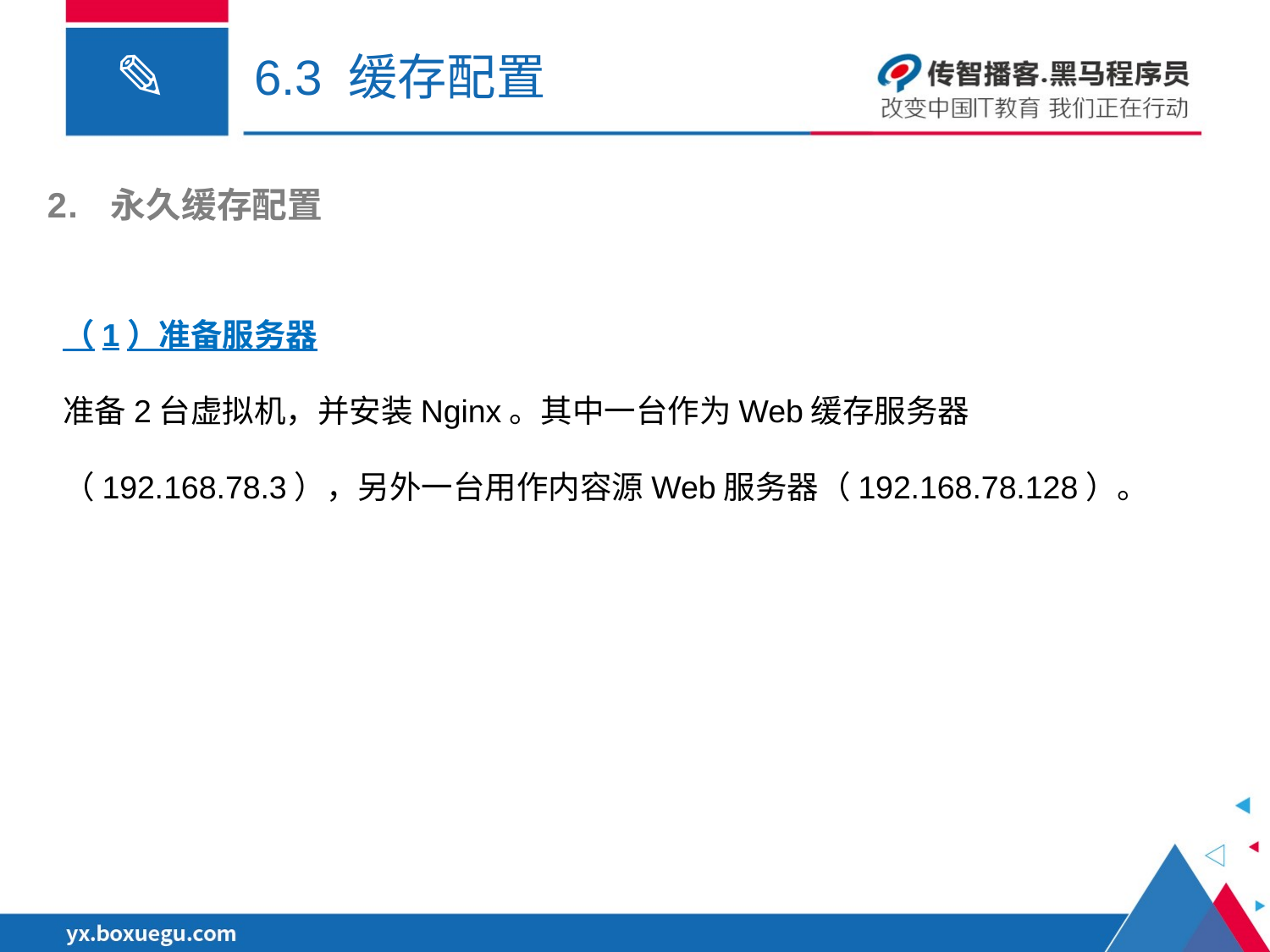

# 6.3 缓存配置
永久缓存配置
（1）准备服务器
准备2台虚拟机，并安装Nginx。其中一台作为Web缓存服务器（192.168.78.3），另外一台用作内容源Web服务器（192.168.78.128）。